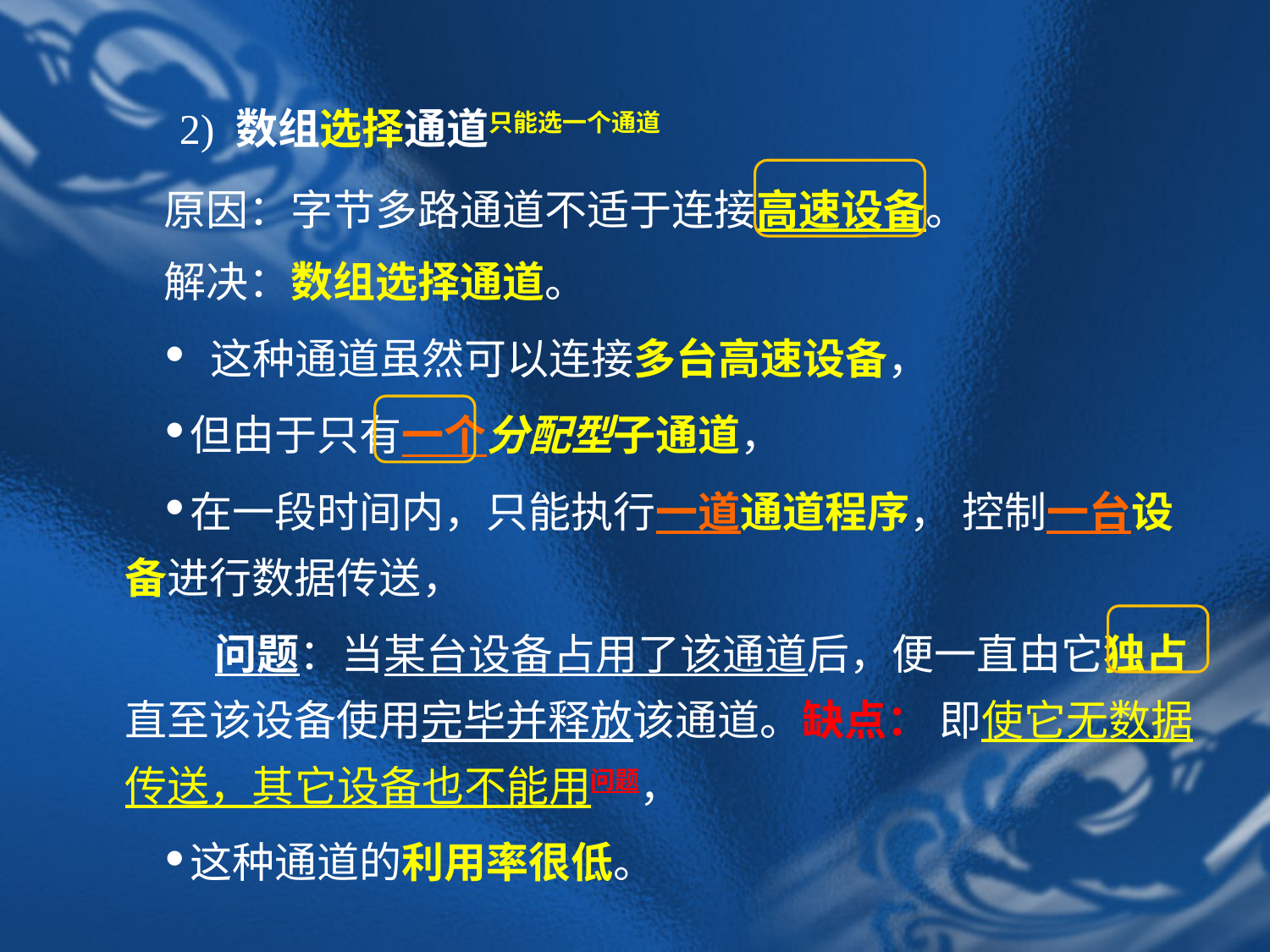

2) 数组选择通道只能选一个通道

        原因：字节多路通道不适于连接高速设备。
        解决：数组选择通道。
 这种通道虽然可以连接多台高速设备，
但由于只有一个分配型子通道，
在一段时间内，只能执行一道通道程序， 控制一台设备进行数据传送，
问题：当某台设备占用了该通道后，便一直由它独占直至该设备使用完毕并释放该通道。缺点： 即使它无数据传送，其它设备也不能用问题，
这种通道的利用率很低。